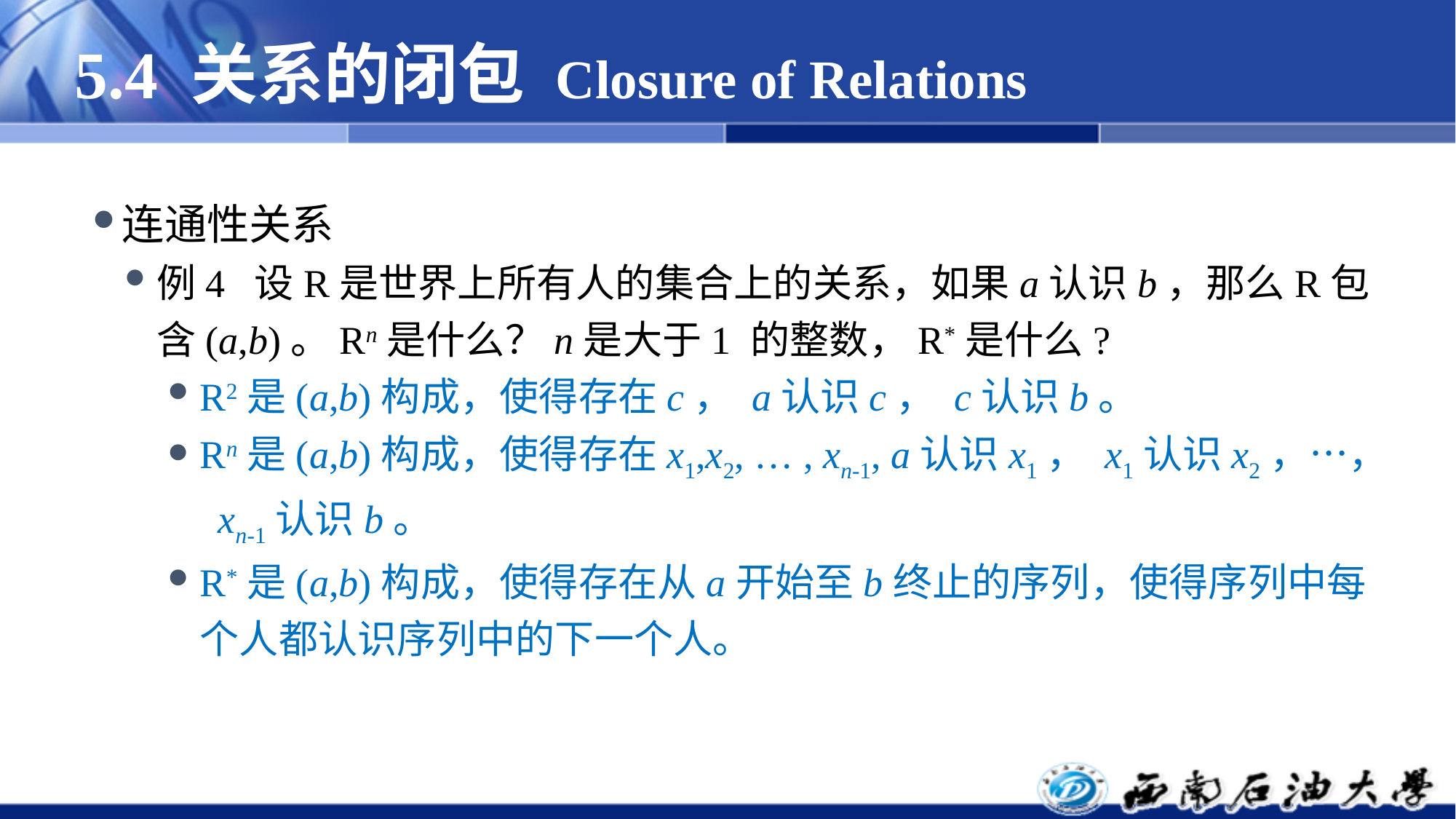

# 5.4 关系的闭包 Closure of Relations
连通性关系
例4  设R是世界上所有人的集合上的关系，如果a认识b，那么R包含(a,b)。Rn是什么？n是大于1 的整数，R*是什么?
R2是(a,b)构成，使得存在c， a认识c， c认识b。
Rn是(a,b)构成，使得存在x1,x2, … , xn-1, a认识x1， x1认识x2，…， xn-1认识b。
R*是(a,b)构成，使得存在从a开始至b终止的序列，使得序列中每个人都认识序列中的下一个人。